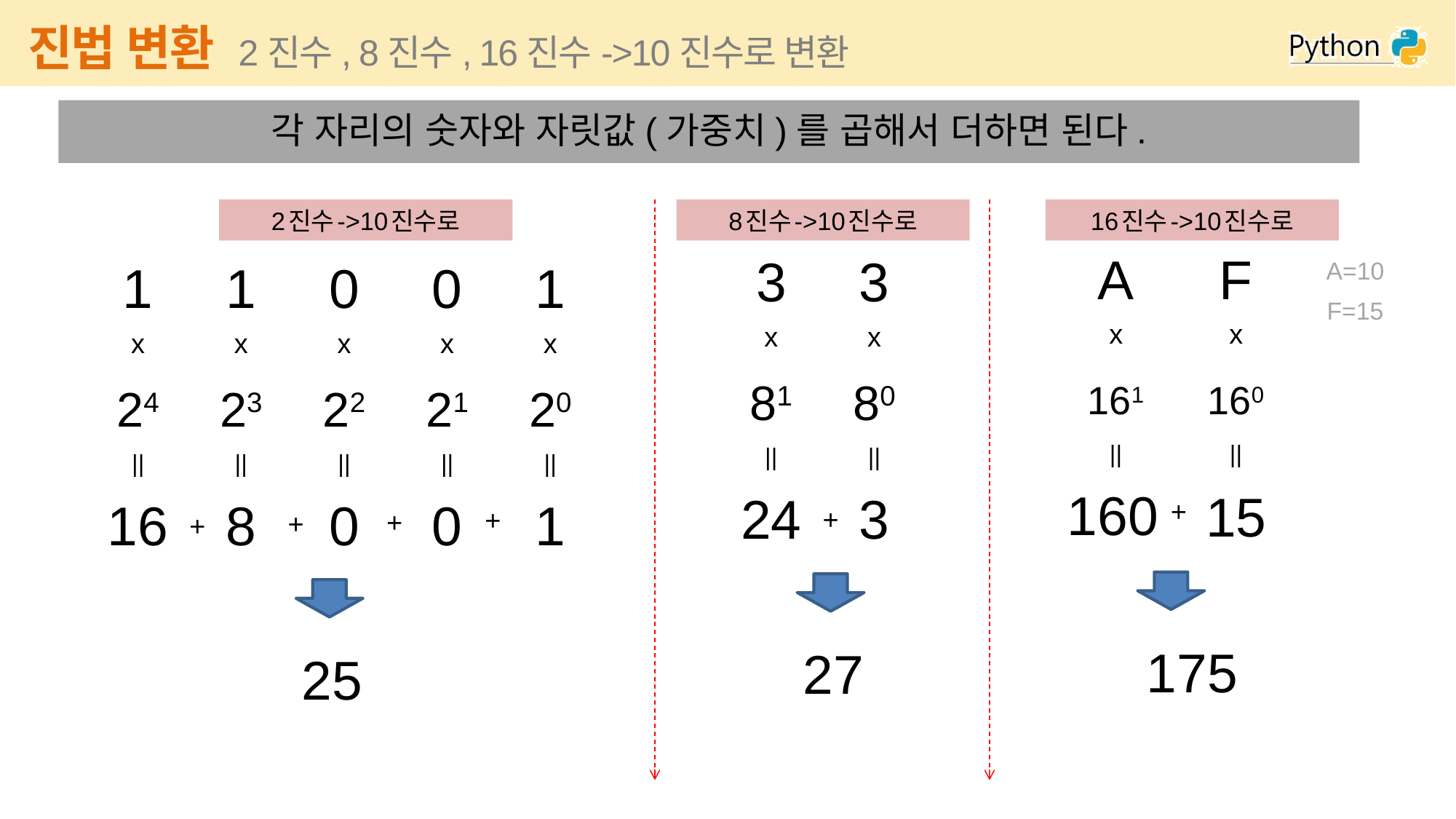

# 진법 변환 2진수, 8진수, 16진수->10진수로 변환
각 자리의 숫자와 자릿값(가중치)를 곱해서 더하면 된다.
2진수->10진수로
8진수->10진수로
16진수->10진수로
A
F
3
3
1
1
0
0
1
A=10
F=15
x
x
x
x
x
x
x
x
x
161
160
81
80
24
23
22
21
20
||
||
||
||
||
||
||
||
||
160
15
+
24
3
+
16
8
0
0
1
+
+
+
+

175
27
25